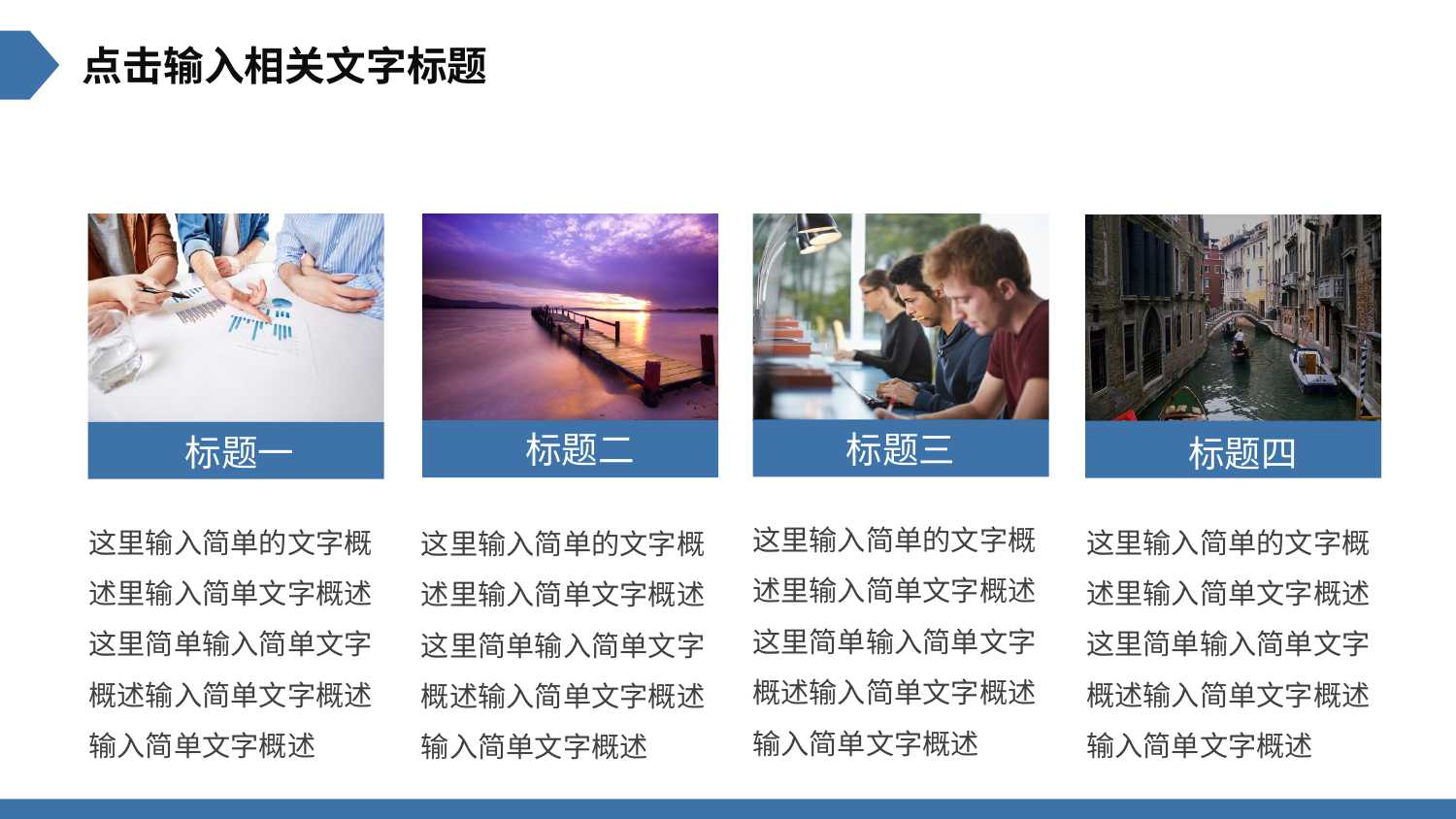

点击输入相关文字标题

标题二

标题三

标题一
标题四
这里输入简单的文字概述里输入简单文字概述这里简单输入简单文字概述输入简单文字概述输入简单文字概述
这里输入简单的文字概述里输入简单文字概述这里简单输入简单文字概述输入简单文字概述输入简单文字概述
这里输入简单的文字概述里输入简单文字概述这里简单输入简单文字概述输入简单文字概述输入简单文字概述
这里输入简单的文字概述里输入简单文字概述这里简单输入简单文字概述输入简单文字概述输入简单文字概述